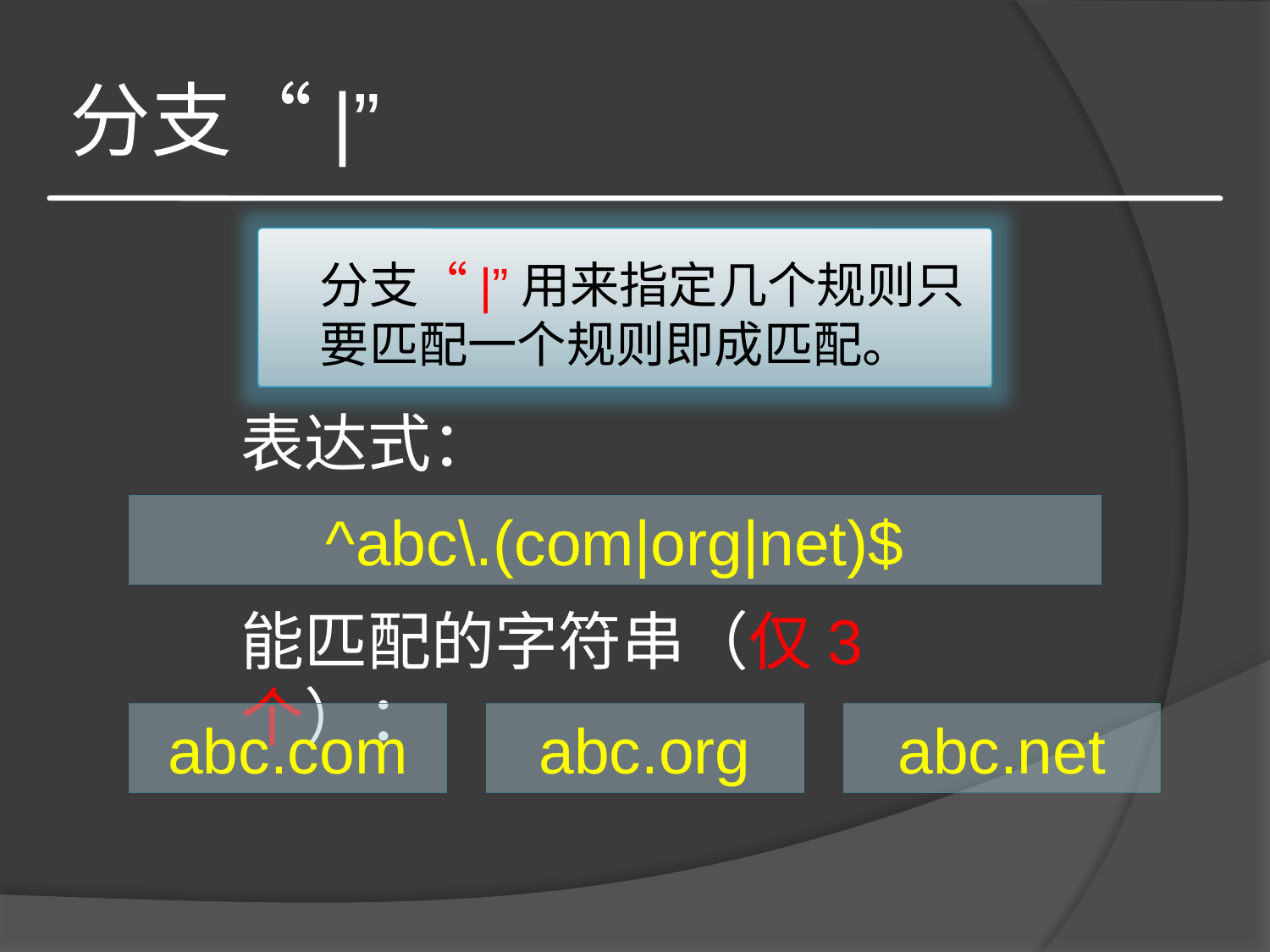

# 分支“|”

分支“|”用来指定几个规则只要匹配一个规则即成匹配。
表达式：
^abc\.(com|org|net)$
能匹配的字符串（仅3个）：
abc.com
abc.org
abc.net